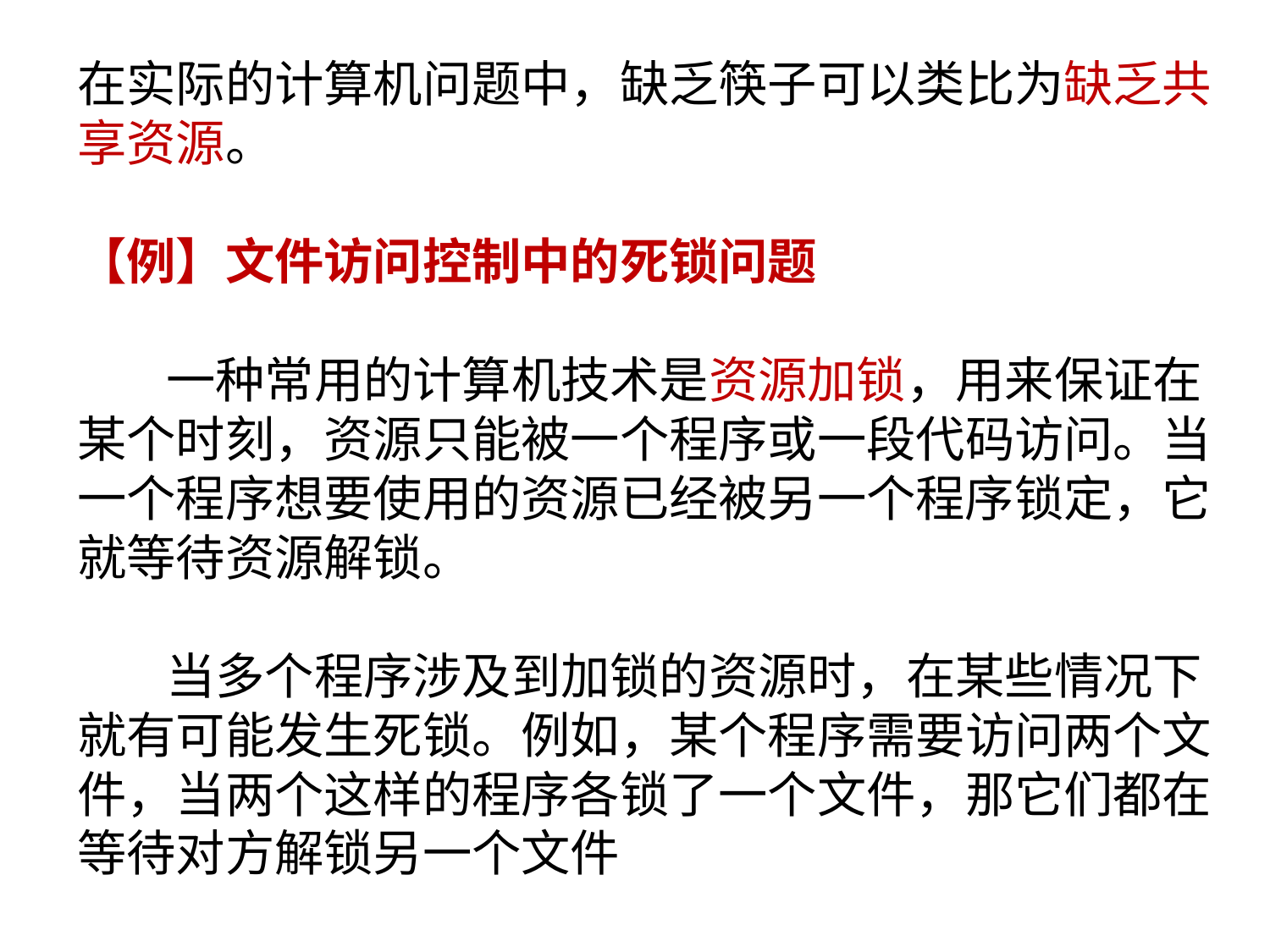

在实际的计算机问题中，缺乏筷子可以类比为缺乏共享资源。

【例】文件访问控制中的死锁问题

       一种常用的计算机技术是资源加锁，用来保证在某个时刻，资源只能被一个程序或一段代码访问。当一个程序想要使用的资源已经被另一个程序锁定，它就等待资源解锁。

       当多个程序涉及到加锁的资源时，在某些情况下就有可能发生死锁。例如，某个程序需要访问两个文件，当两个这样的程序各锁了一个文件，那它们都在等待对方解锁另一个文件